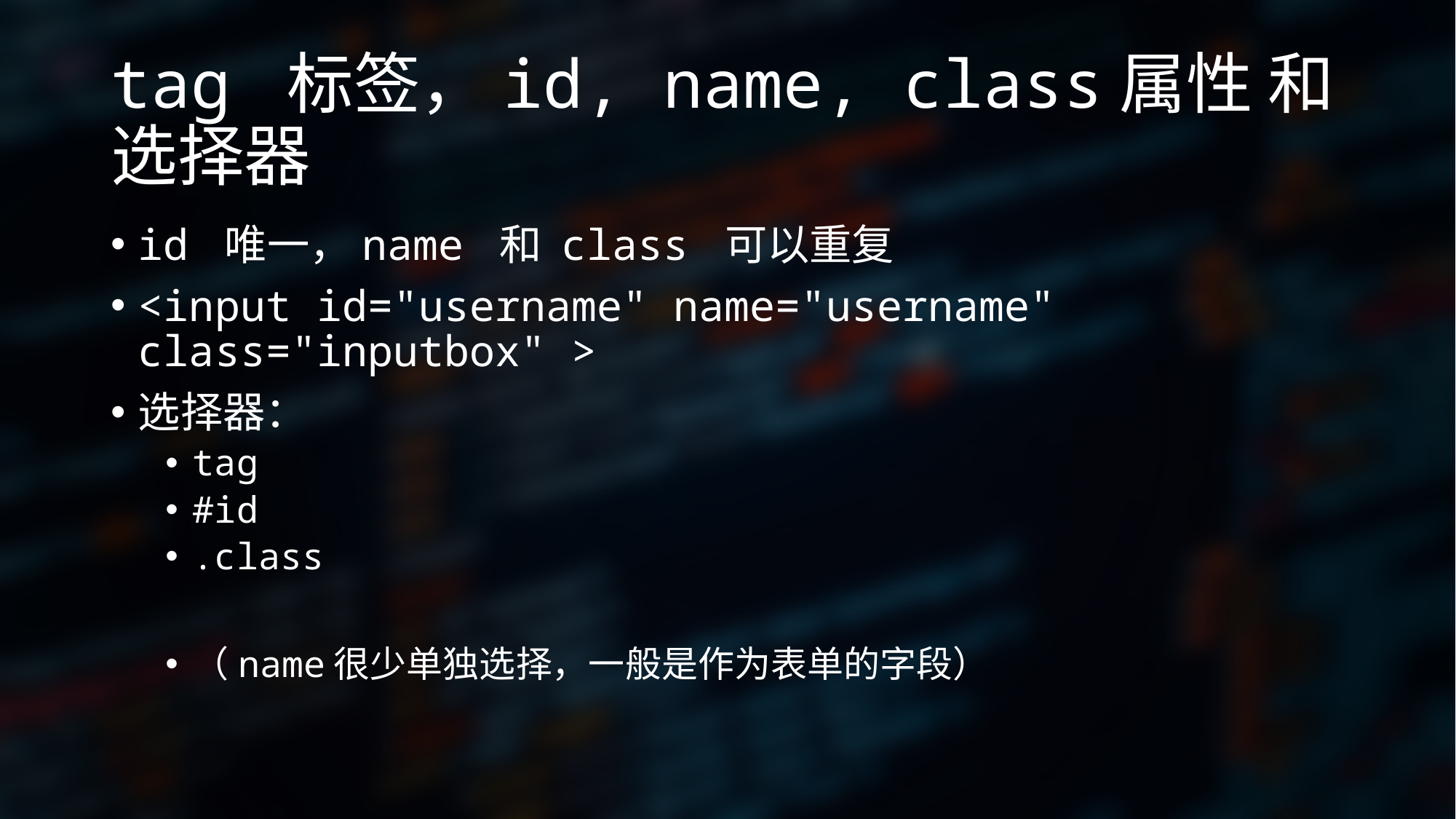

# tag 标签，id, name, class属性 和 选择器
id 唯一，name 和 class 可以重复
<input id="username" name="username" class="inputbox" >
选择器：
tag
#id
.class

（name很少单独选择，一般是作为表单的字段）